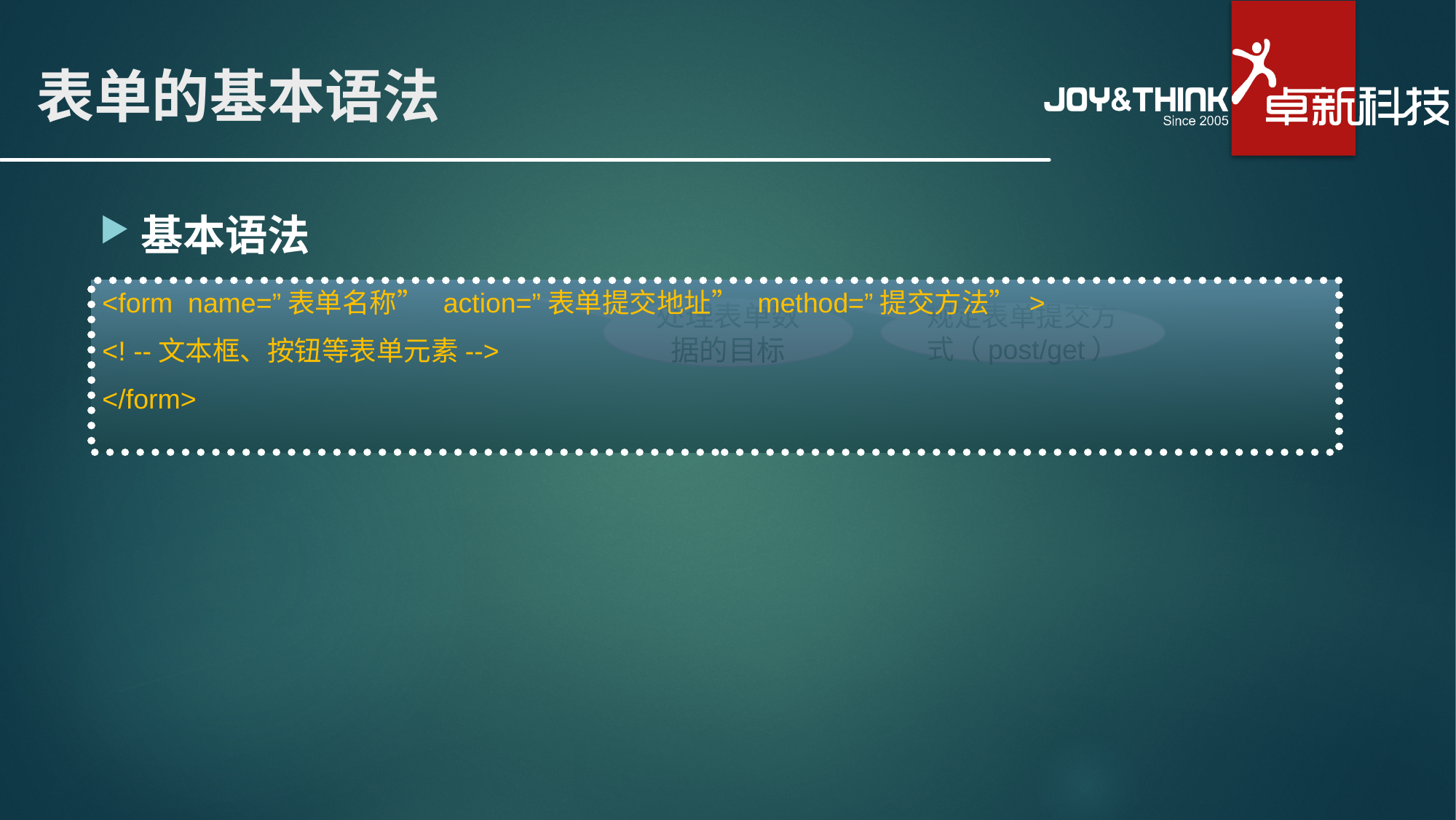

# 表单的基本语法
基本语法

<form  name=”表单名称”  action=”表单提交地址”  method=”提交方法” >
<! --文本框、按钮等表单元素-->
</form>

处理表单数据的目标
规定表单提交方式（post/get）